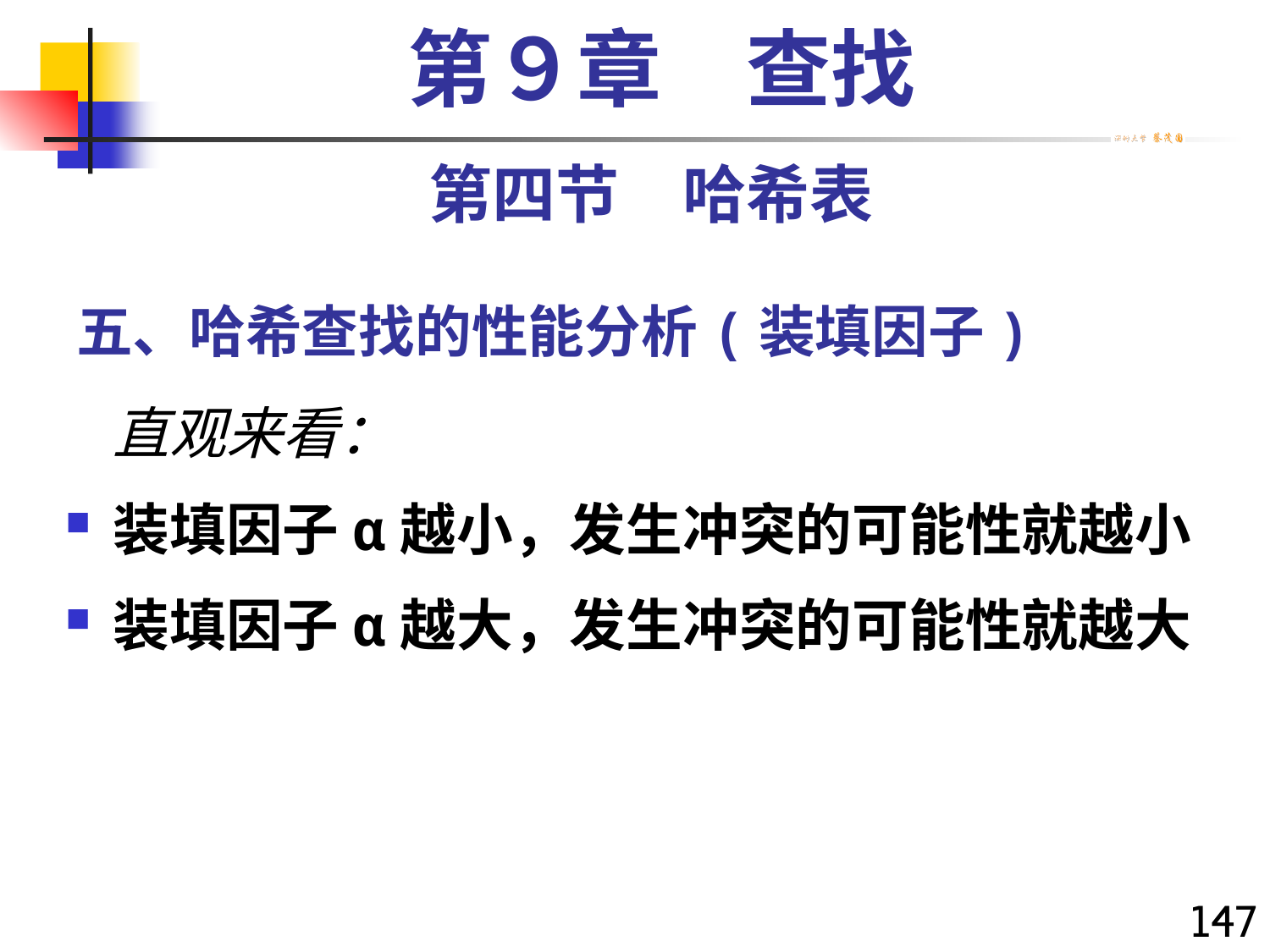

第９章　查找
第四节　哈希表
# 五、哈希查找的性能分析(装填因子)
	直观来看：
装填因子α越小，发生冲突的可能性就越小
装填因子α越大，发生冲突的可能性就越大
147